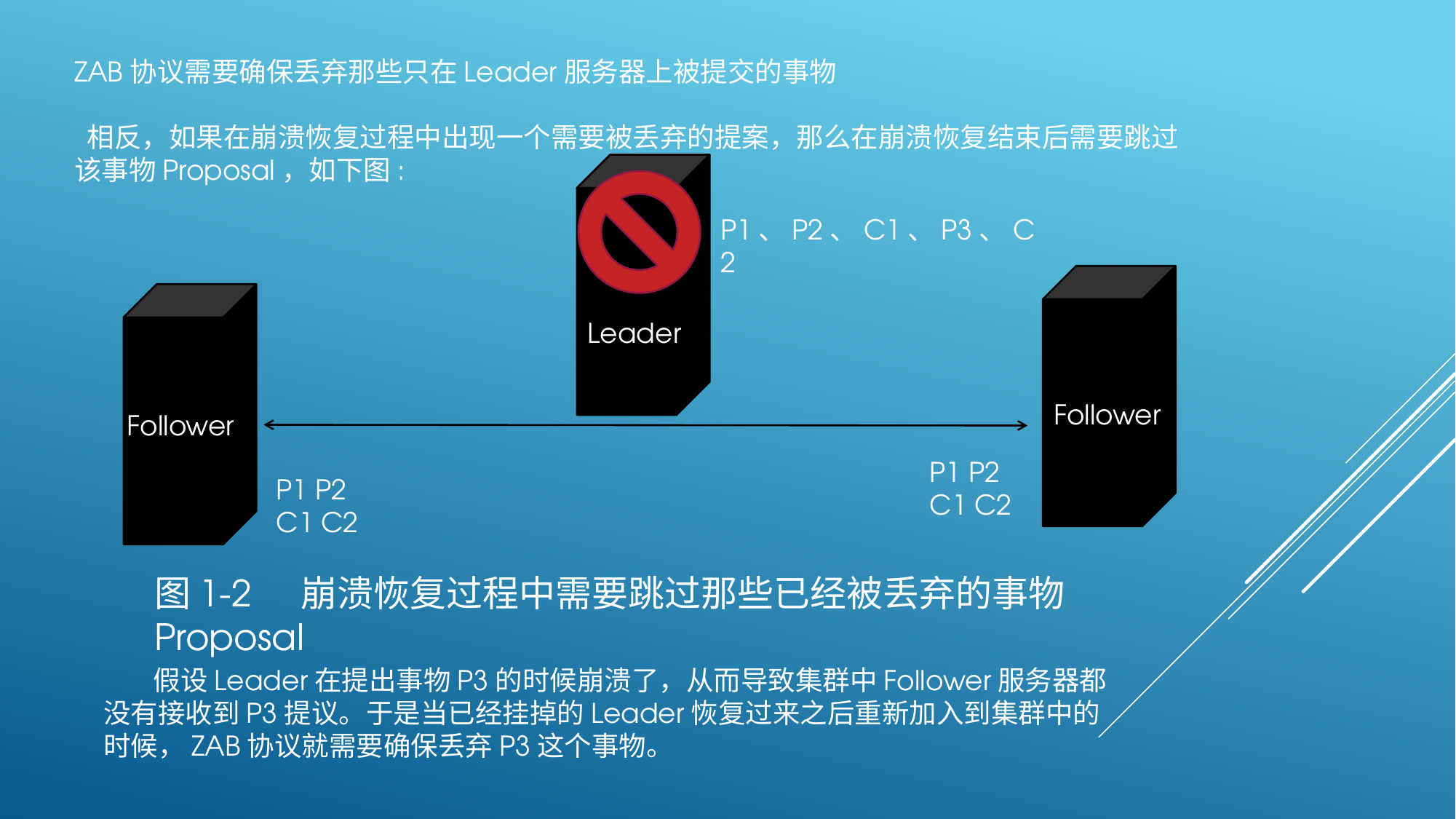

ZAB协议需要确保丢弃那些只在Leader服务器上被提交的事物

 相反，如果在崩溃恢复过程中出现一个需要被丢弃的提案，那么在崩溃恢复结束后需要跳过该事物Proposal，如下图:

P1、P2、C1、P3、C2

Leader
Follower
Follower
P1 P2
C1 C2
P1 P2
C1 C2
图1-2    崩溃恢复过程中需要跳过那些已经被丢弃的事物Proposal
       假设Leader在提出事物P3的时候崩溃了，从而导致集群中Follower服务器都没有接收到P3提议。于是当已经挂掉的Leader恢复过来之后重新加入到集群中的 时候，ZAB协议就需要确保丢弃P3这个事物。